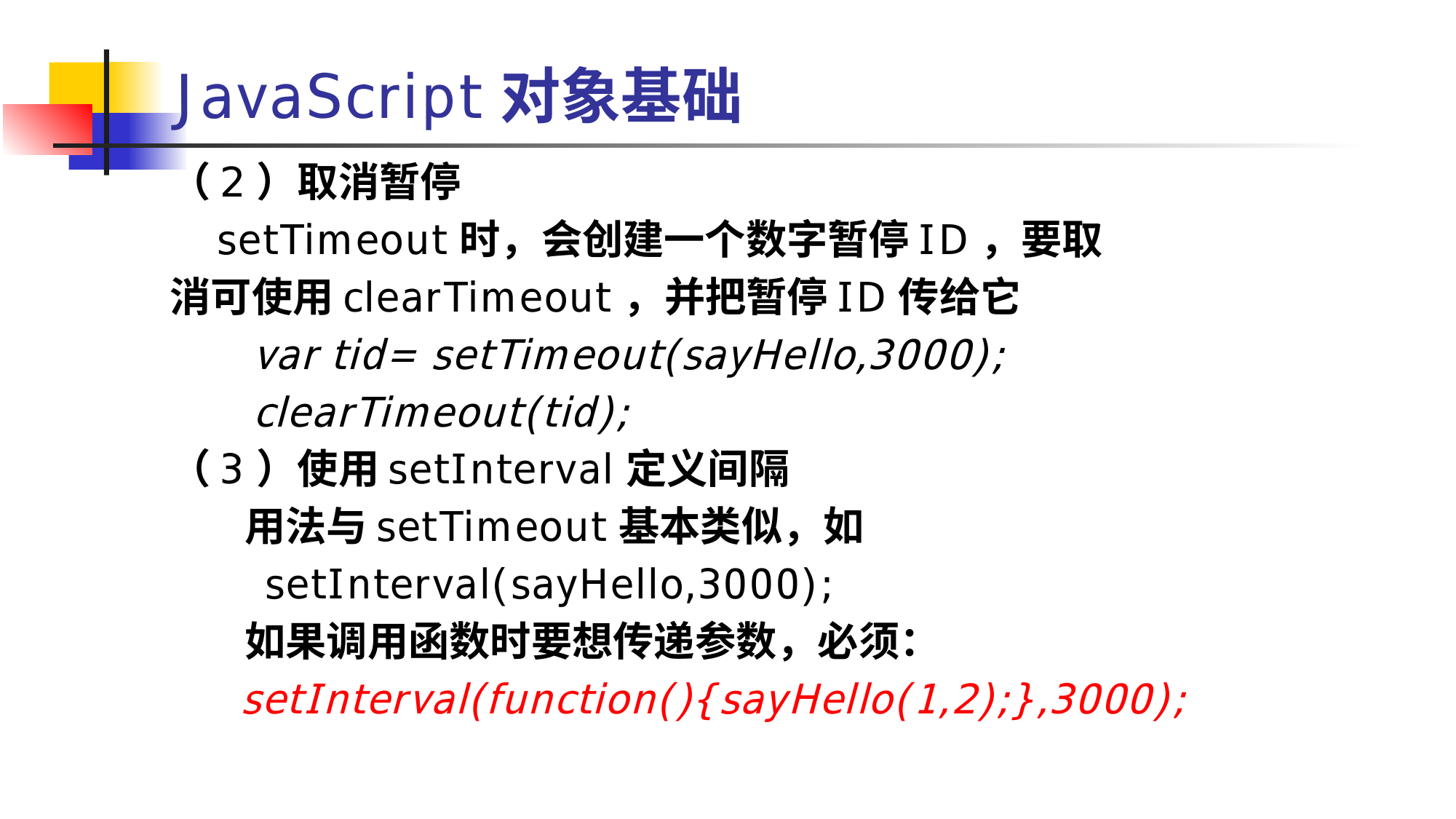

JavaScript对象基础
（2）取消暂停
    setTimeout时，会创建一个数字暂停ID，要取
消可使用clearTimeout，并把暂停ID传给它
       var tid= setTimeout(sayHello,3000);
       clearTimeout(tid);
（3）使用setInterval定义间隔
       用法与setTimeout基本类似，如
        setInterval(sayHello,3000);
       如果调用函数时要想传递参数，必须：
      setInterval(function(){sayHello(1,2);},3000);